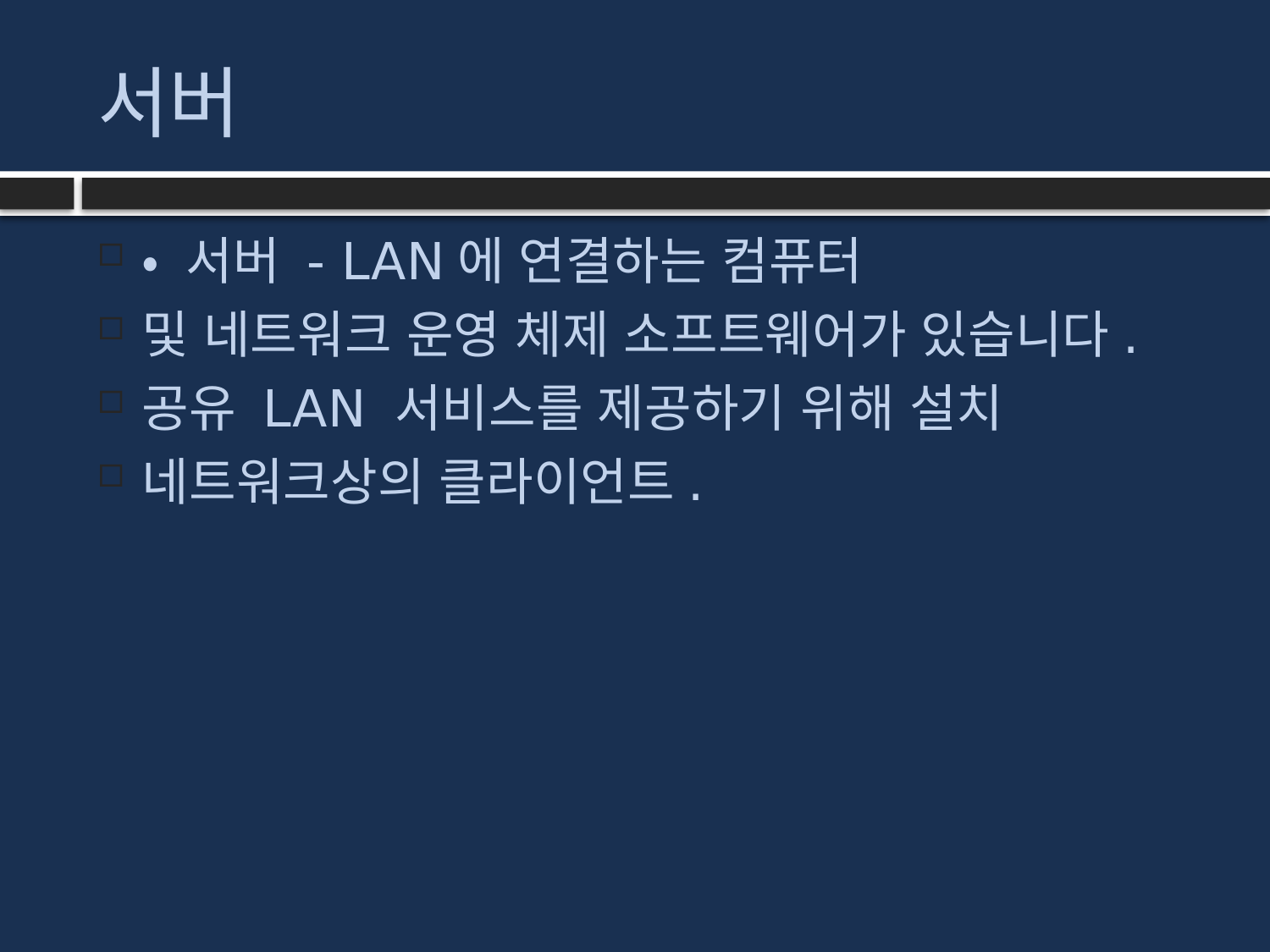

# 서버
• 서버 - LAN에 연결하는 컴퓨터
및 네트워크 운영 체제 소프트웨어가 있습니다.
공유 LAN 서비스를 제공하기 위해 설치
네트워크상의 클라이언트.